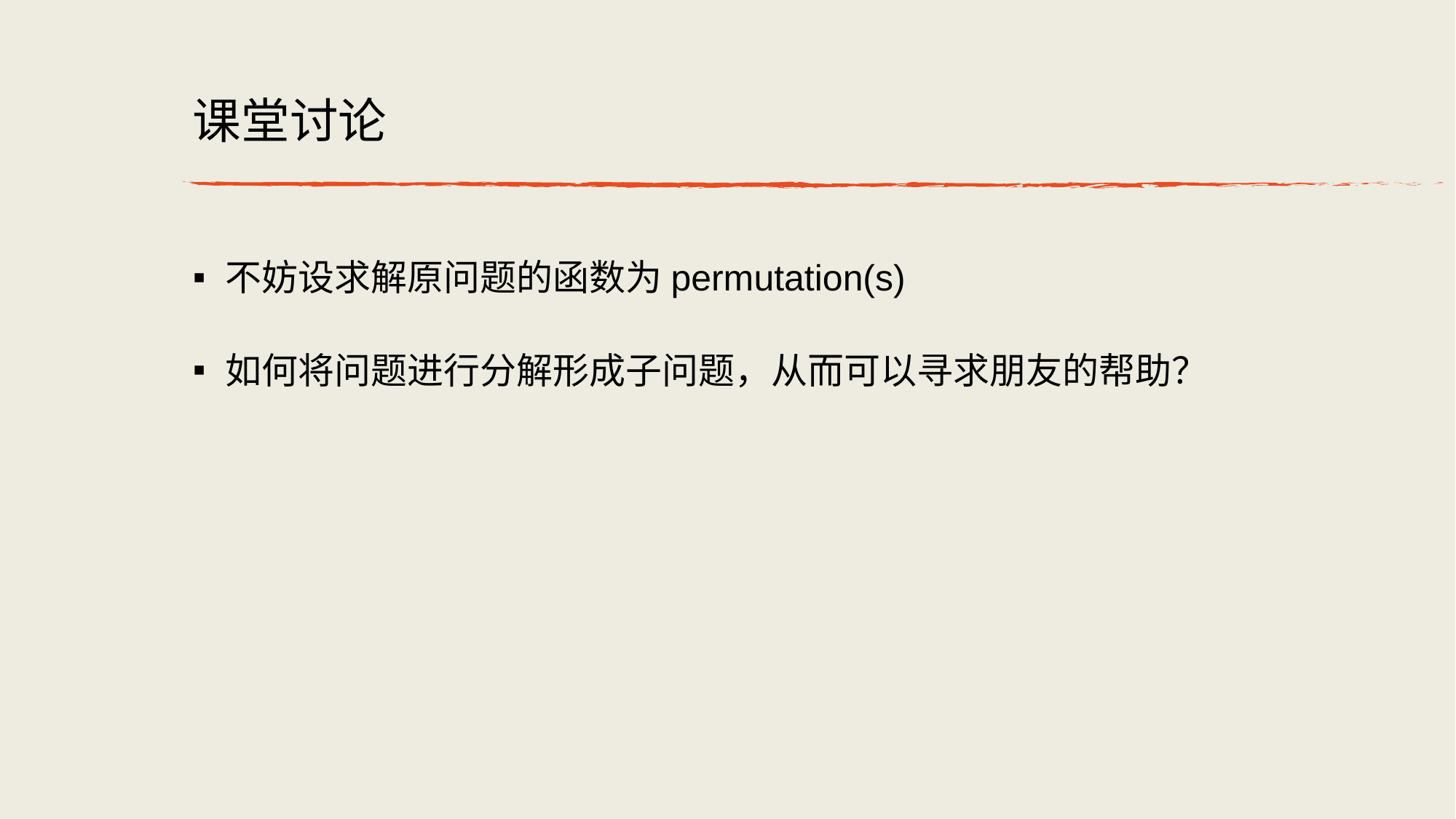

# 课堂讨论
不妨设求解原问题的函数为permutation(s)
如何将问题进行分解形成子问题，从而可以寻求朋友的帮助？